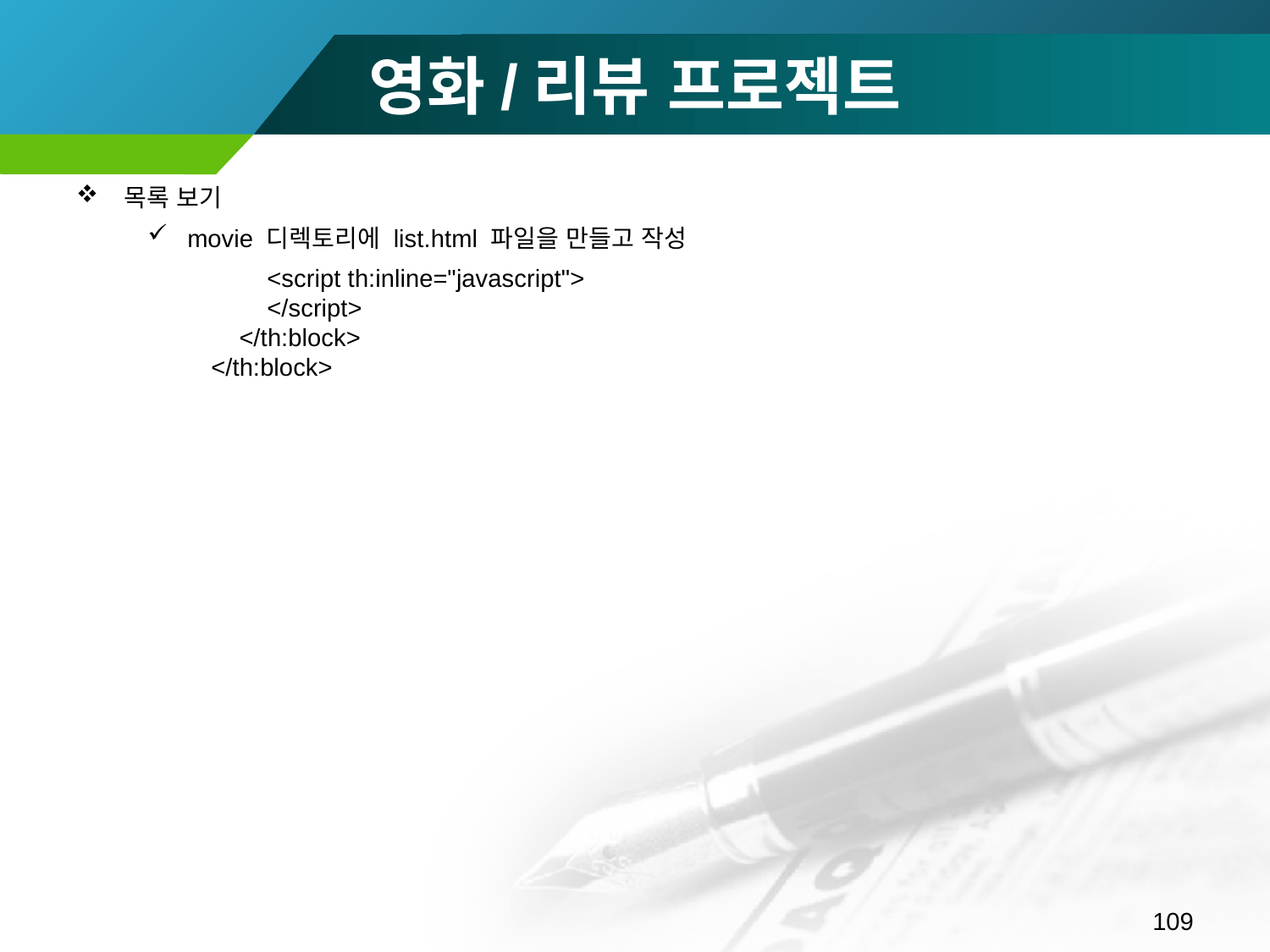

# 영화/리뷰 프로젝트
목록 보기
movie 디렉토리에 list.html 파일을 만들고 작성
        <script th:inline="javascript">
        </script>
    </th:block>
</th:block>
109